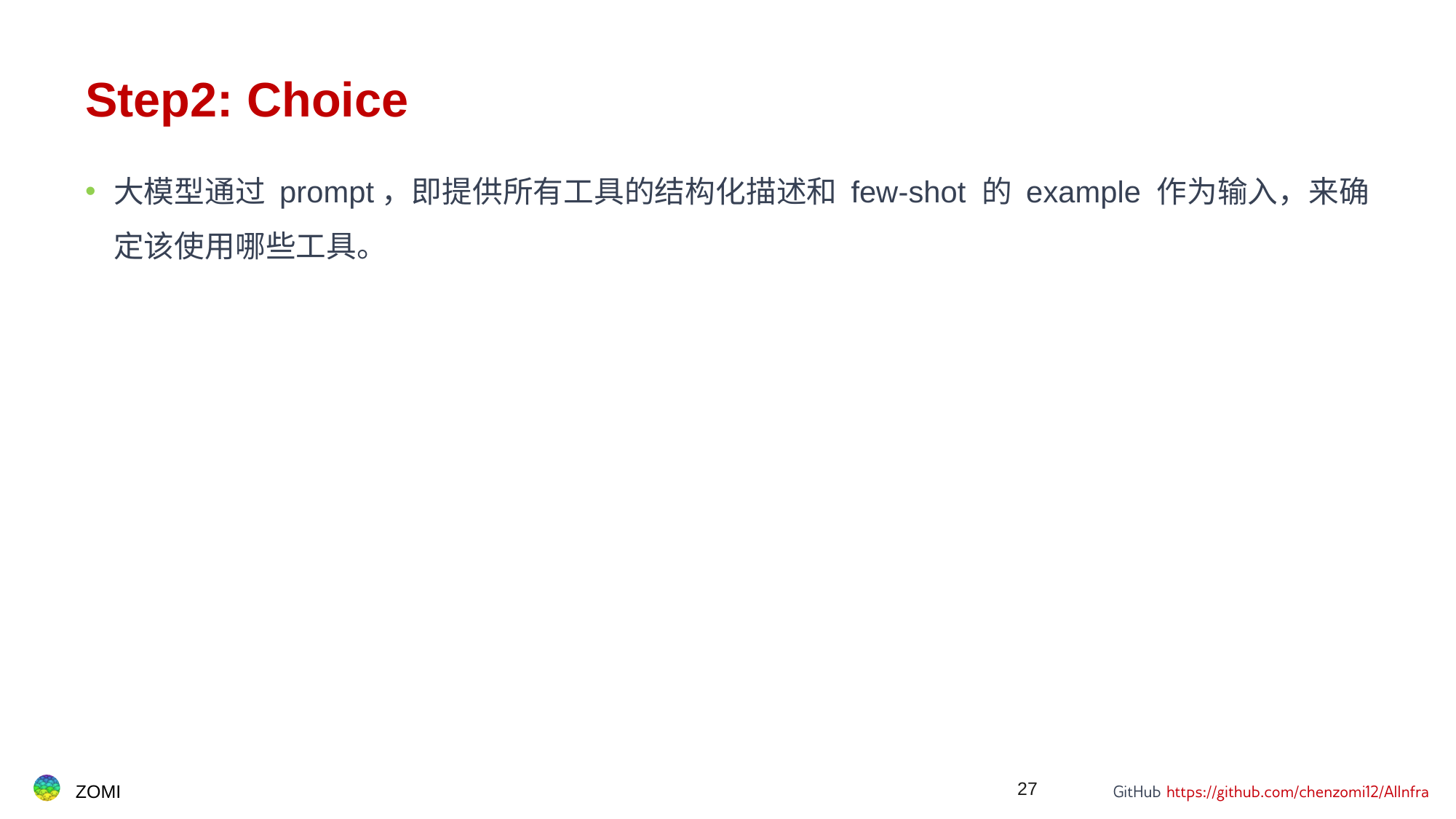

# Step2: Choice
大模型通过 prompt，即提供所有工具的结构化描述和 few-shot 的 example 作为输入，来确定该使用哪些工具。